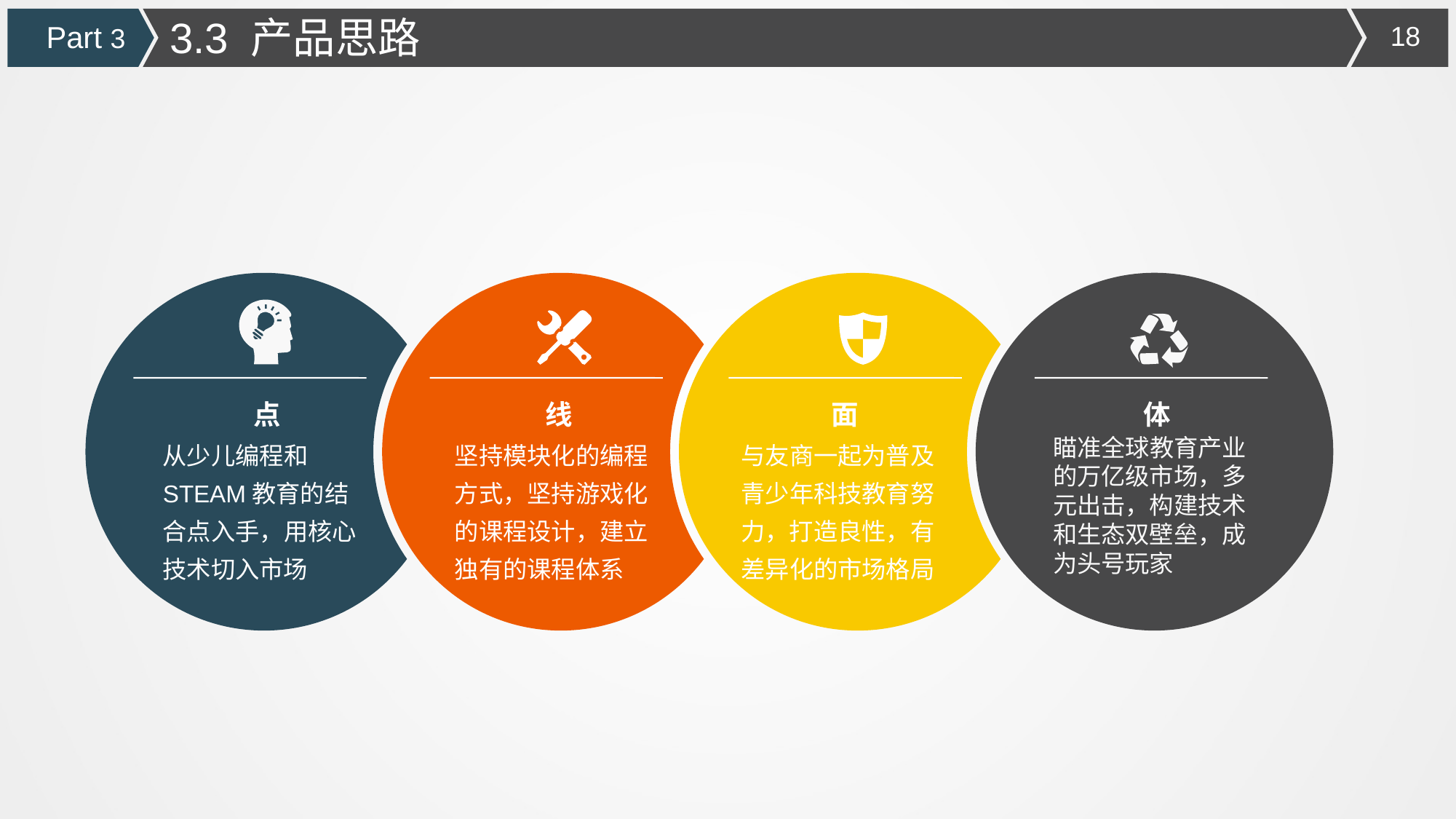

3.3 产品思路
Part 3

点
线
坚持模块化的编程方式，坚持游戏化的课程设计，建立独有的课程体系
面
与友商一起为普及青少年科技教育努力，打造良性，有差异化的市场格局
体
从少儿编程和STEAM教育的结合点入手，用核心技术切入市场
瞄准全球教育产业的万亿级市场，多元出击，构建技术和生态双壁垒，成为头号玩家